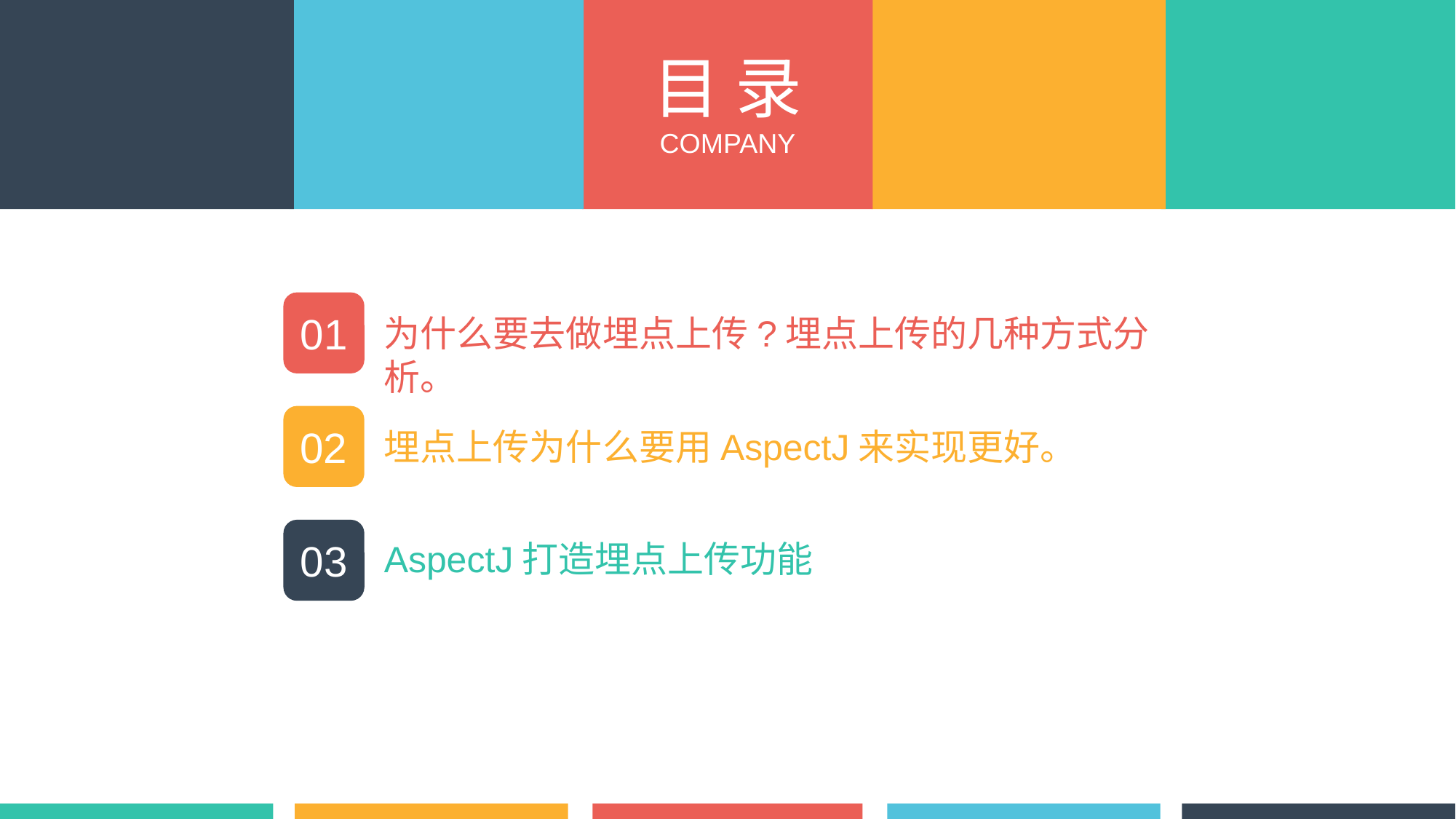

目 录
COMPANY
01
为什么要去做埋点上传?埋点上传的几种方式分析。
02
埋点上传为什么要用AspectJ来实现更好。
03
AspectJ打造埋点上传功能